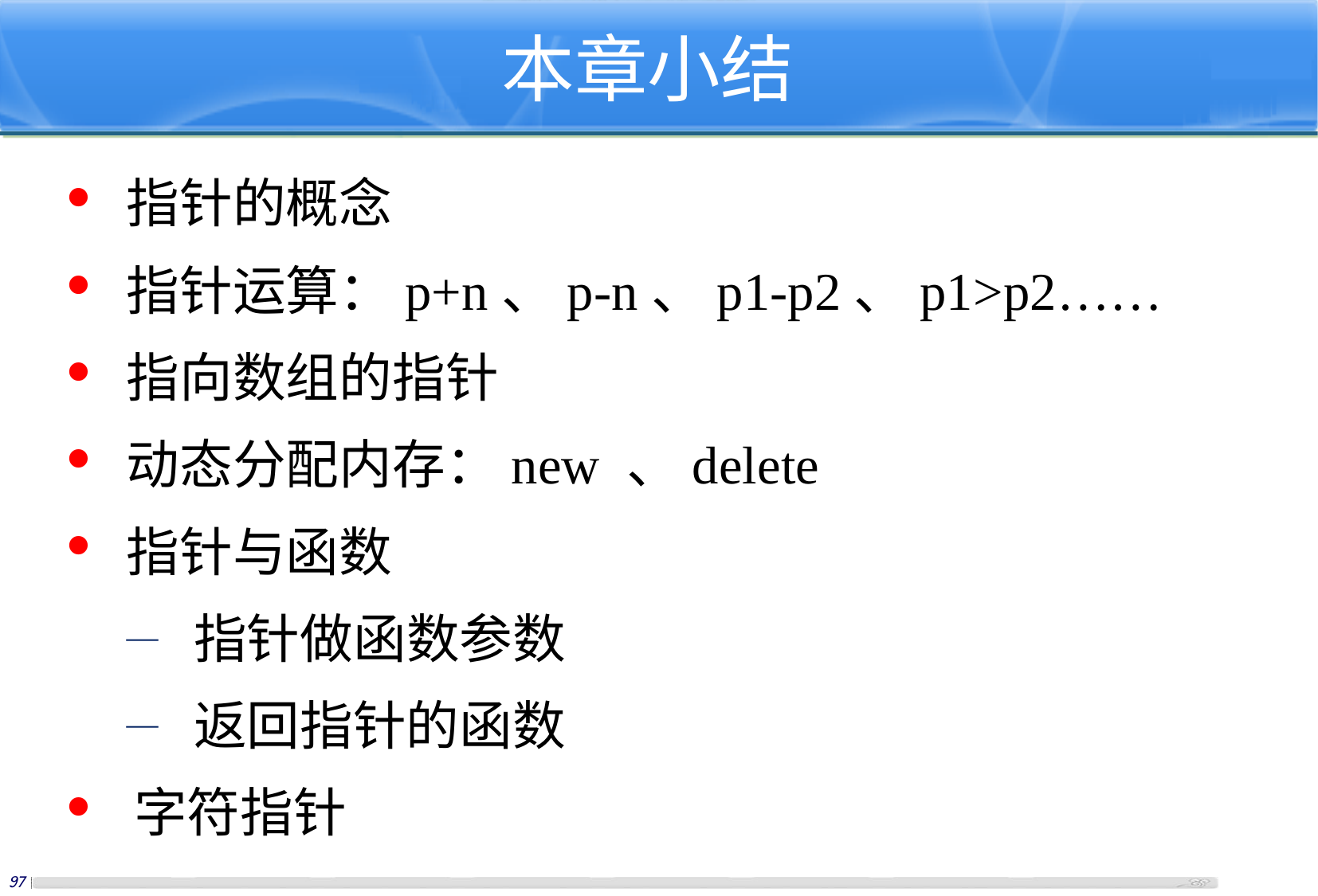

本章小结
指针的概念
指针运算：p+n、p-n、p1-p2、p1>p2……
指向数组的指针
动态分配内存：new 、delete
指针与函数
指针做函数参数
返回指针的函数
字符指针